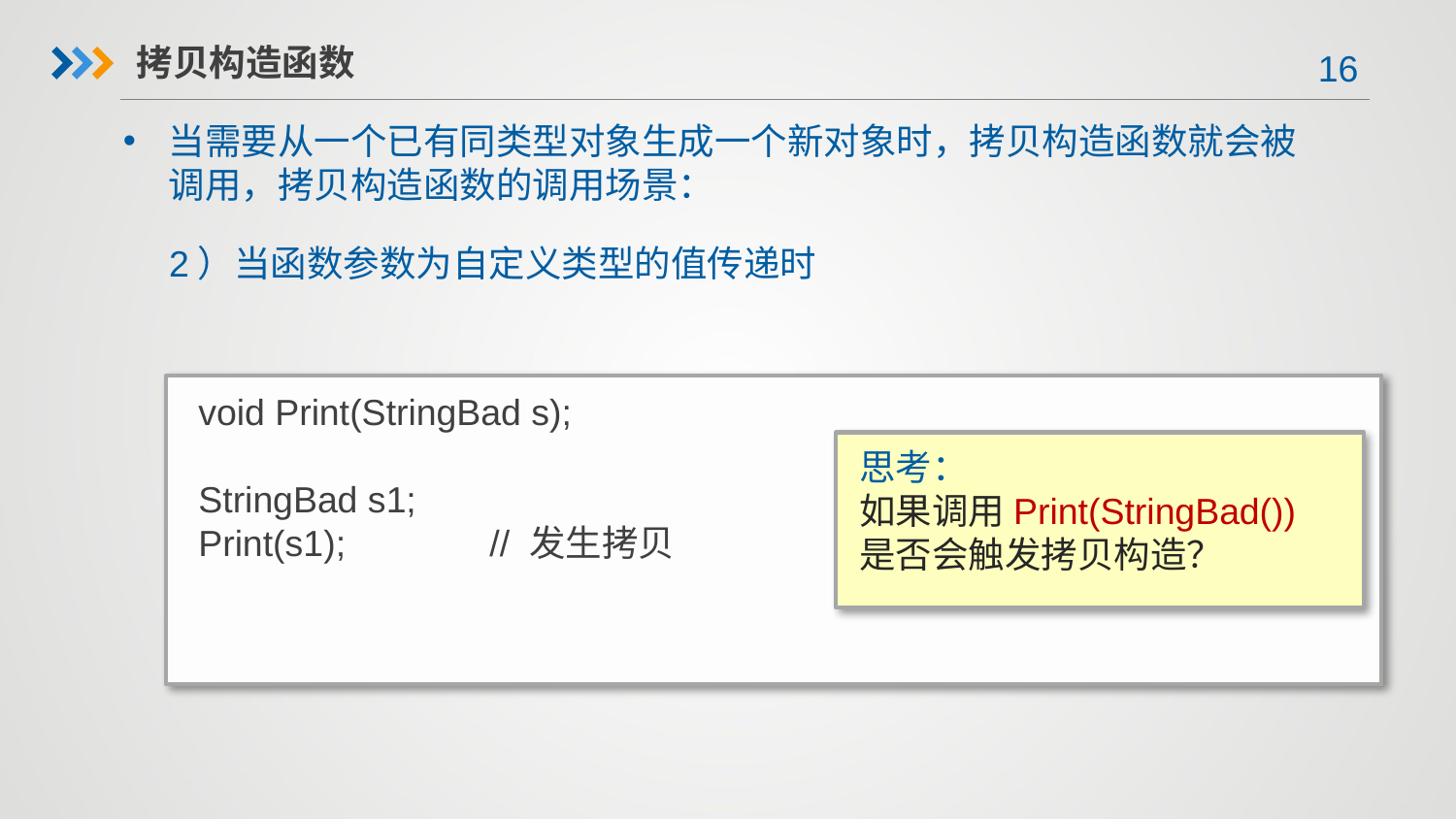

拷贝构造函数
当需要从一个已有同类型对象生成一个新对象时，拷贝构造函数就会被调用，拷贝构造函数的调用场景：
2）当函数参数为自定义类型的值传递时

void Print(StringBad s);

StringBad s1;
Print(s1);	// 发生拷贝

思考：
如果调用Print(StringBad())是否会触发拷贝构造？